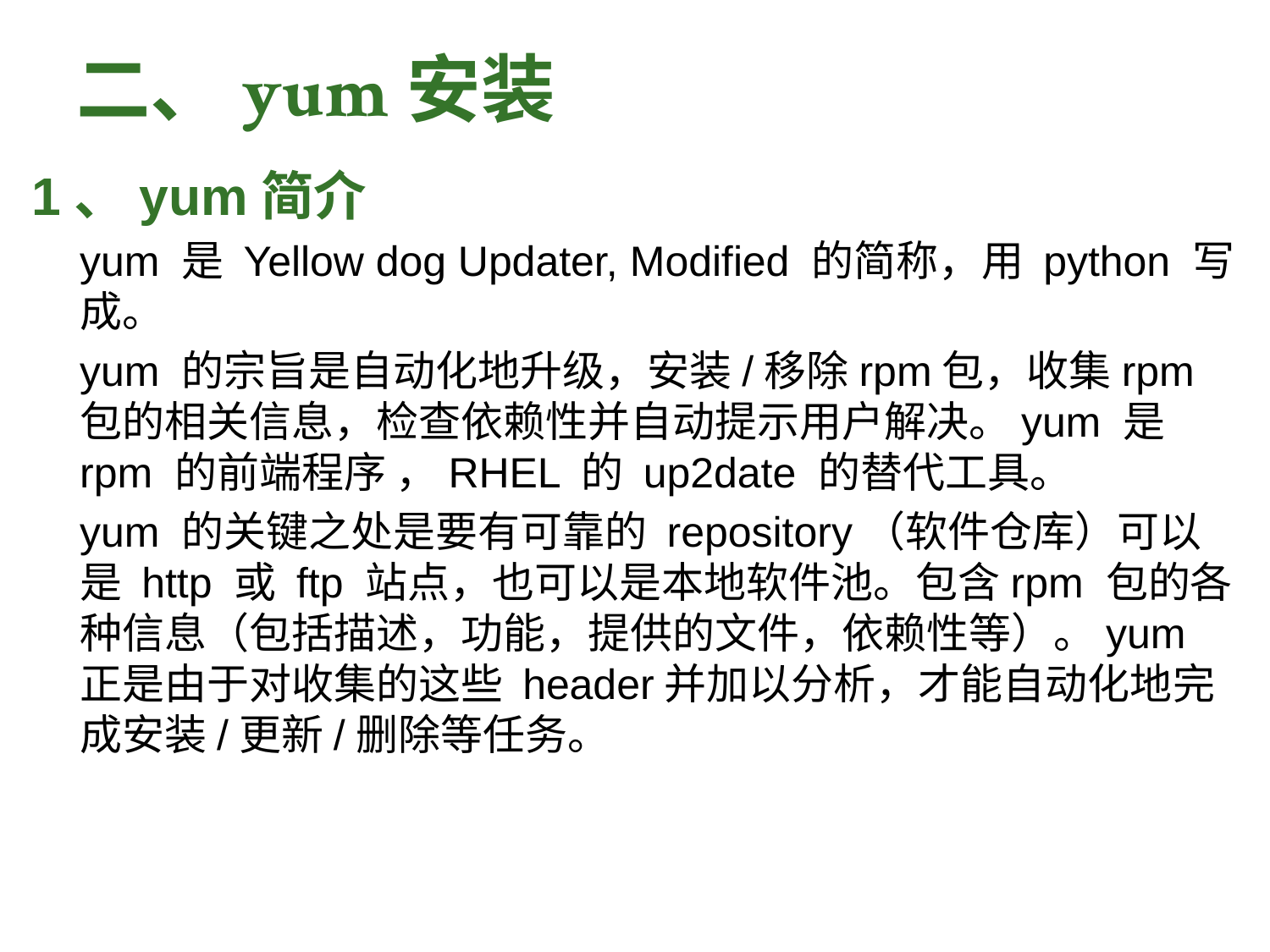

# 二、yum安装
1、yum简介
yum 是 Yellow dog Updater, Modified 的简称，用 python 写成。
yum 的宗旨是自动化地升级，安装/移除rpm包，收集rpm包的相关信息，检查依赖性并自动提示用户解决。yum 是 rpm 的前端程序 ，RHEL 的 up2date 的替代工具。
yum 的关键之处是要有可靠的 repository（软件仓库）可以是 http 或 ftp 站点，也可以是本地软件池。包含rpm 包的各种信息（包括描述，功能，提供的文件，依赖性等）。yum 正是由于对收集的这些 header并加以分析，才能自动化地完成安装/更新/删除等任务。